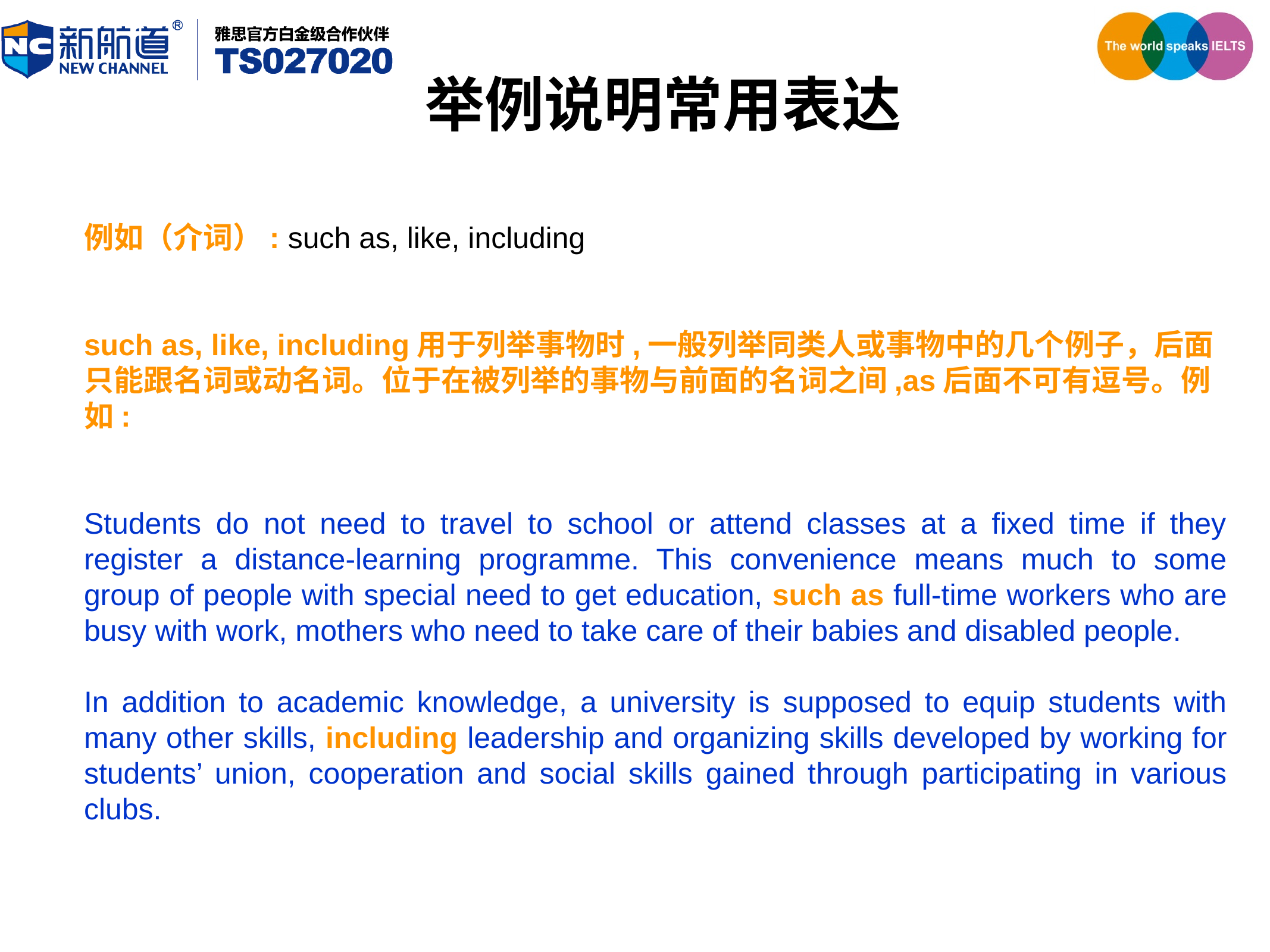

举例说明常用表达
例如（介词）: such as, like, including

such as, like, including用于列举事物时,一般列举同类人或事物中的几个例子，后面只能跟名词或动名词。位于在被列举的事物与前面的名词之间,as后面不可有逗号。例如:

Students do not need to travel to school or attend classes at a fixed time if they register a distance-learning programme. This convenience means much to some group of people with special need to get education, such as full-time workers who are busy with work, mothers who need to take care of their babies and disabled people.

In addition to academic knowledge, a university is supposed to equip students with many other skills, including leadership and organizing skills developed by working for students’ union, cooperation and social skills gained through participating in various clubs.